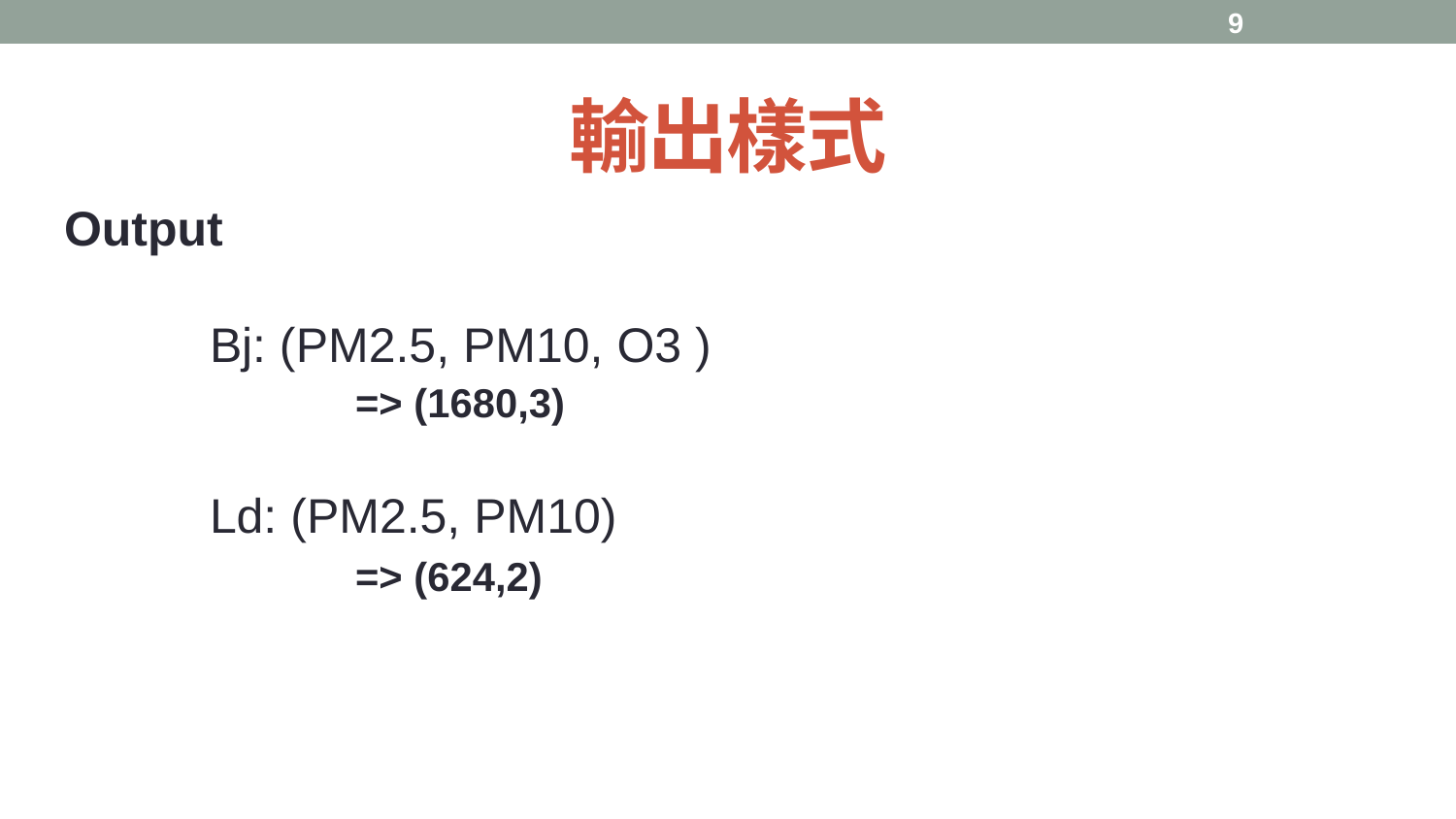

# 輸出樣式
Output

	Bj: (PM2.5, PM10, O3 )
		=> (1680,3)

	Ld: (PM2.5, PM10)
		=> (624,2)

9